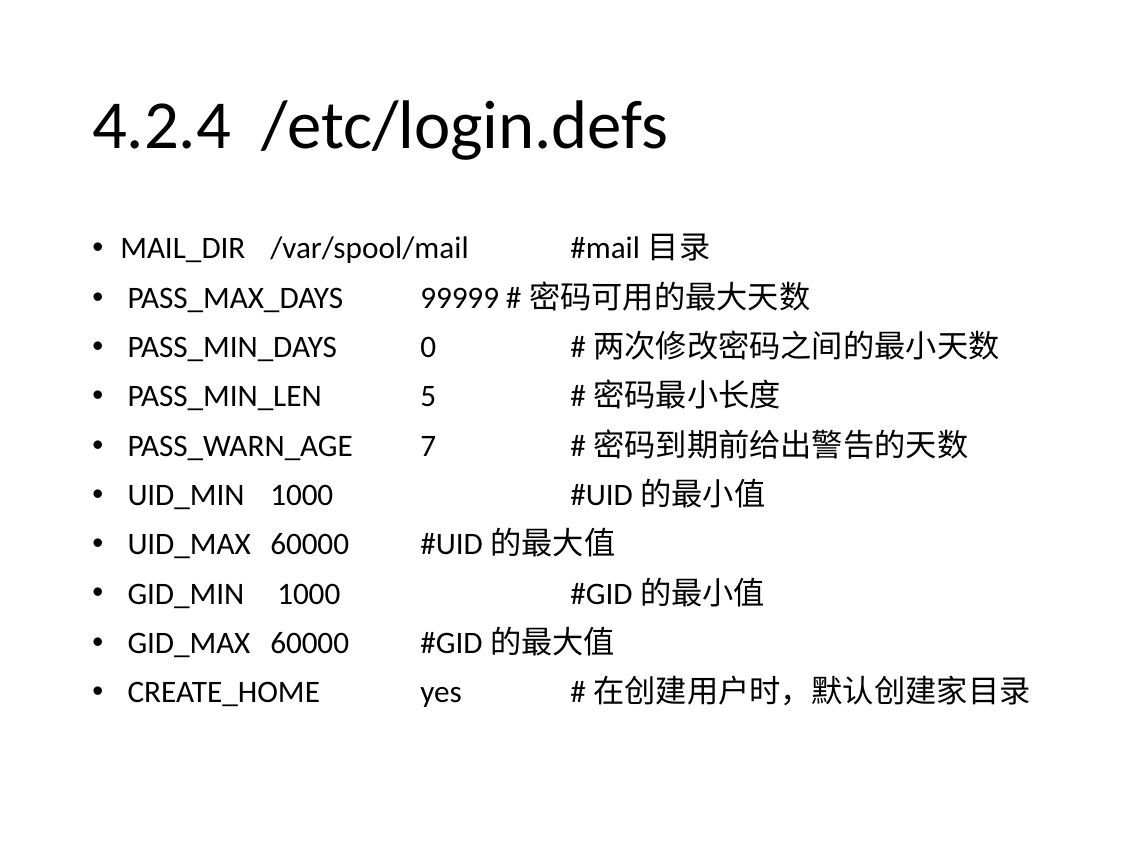

# 4.2.4  /etc/login.defs
MAIL_DIR	/var/spool/mail	#mail目录
 PASS_MAX_DAYS	99999 #密码可用的最大天数
 PASS_MIN_DAYS	0	#两次修改密码之间的最小天数
 PASS_MIN_LEN	5	#密码最小长度
 PASS_WARN_AGE	7	#密码到期前给出警告的天数
 UID_MIN	1000		#UID的最小值
 UID_MAX	60000	#UID的最大值
 GID_MIN	 1000		#GID的最小值
 GID_MAX	60000	#GID的最大值
 CREATE_HOME	yes	#在创建用户时，默认创建家目录